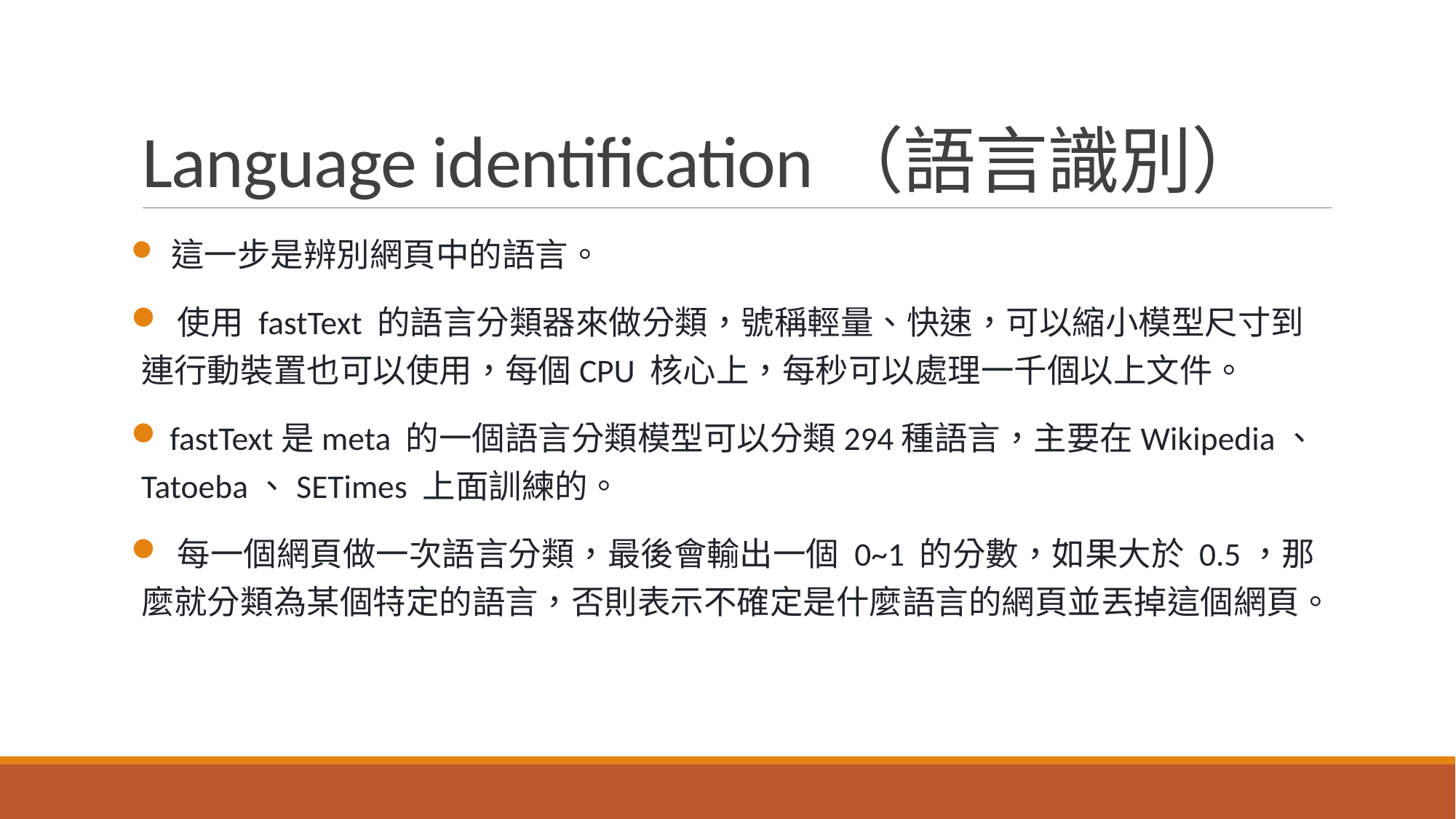

# Language identification（語言識別）
 這一步是辨別網頁中的語言。
 使用 fastText 的語言分類器來做分類，號稱輕量、快速，可以縮小模型尺寸到連行動裝置也可以使用，每個CPU 核心上，每秒可以處理一千個以上文件。
 fastText是meta 的一個語言分類模型可以分類294種語言，主要在Wikipedia、Tatoeba、SETimes 上面訓練的。
 每一個網頁做一次語言分類，最後會輸出一個 0~1 的分數，如果大於 0.5，那麼就分類為某個特定的語言，否則表示不確定是什麼語言的網頁並丟掉這個網頁。